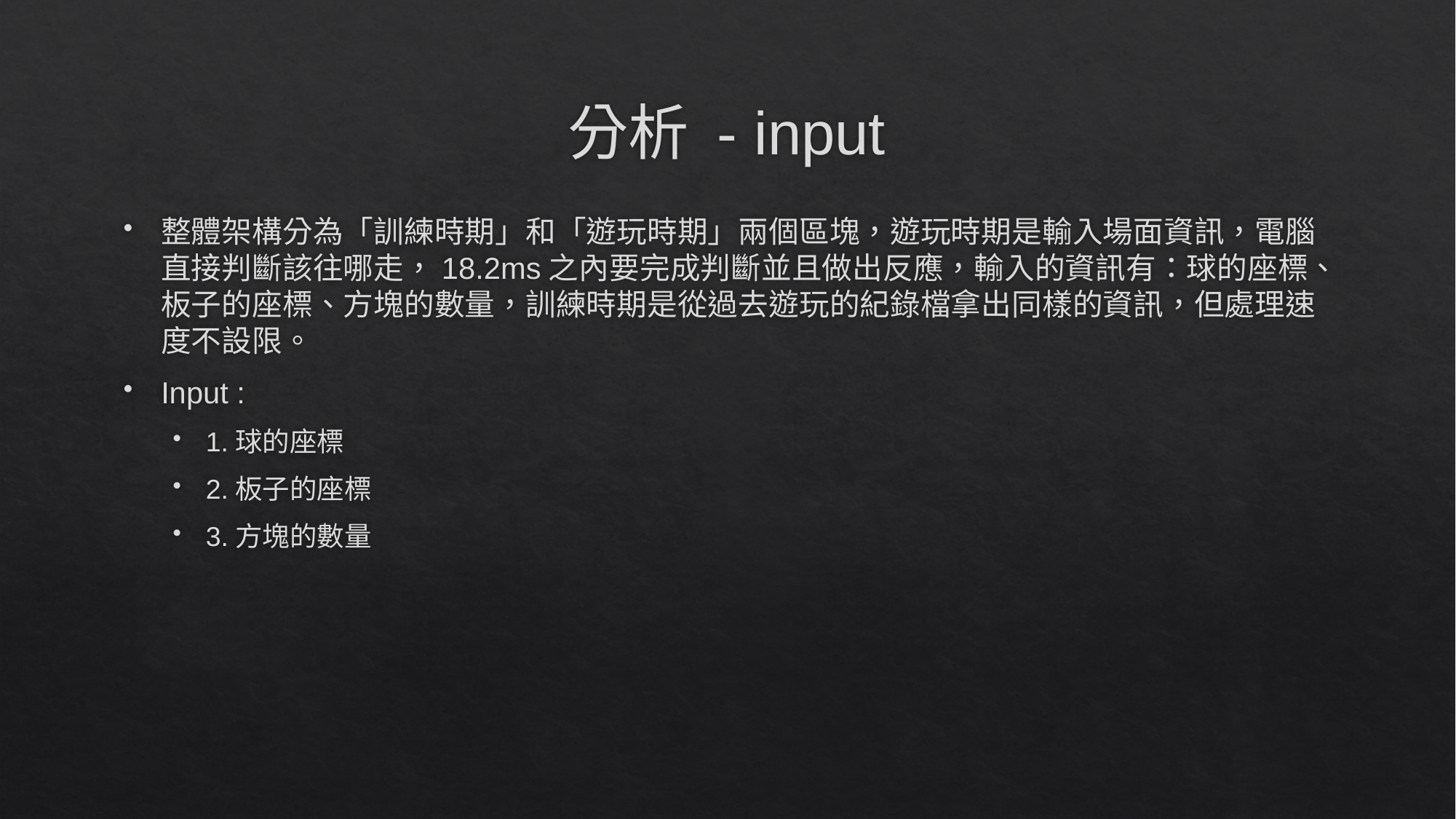

# 分析 - input
整體架構分為「訓練時期」和「遊玩時期」兩個區塊，遊玩時期是輸入場面資訊，電腦直接判斷該往哪走，18.2ms之內要完成判斷並且做出反應，輸入的資訊有：球的座標、板子的座標、方塊的數量，訓練時期是從過去遊玩的紀錄檔拿出同樣的資訊，但處理速度不設限。
Input :
1.球的座標
2.板子的座標
3.方塊的數量